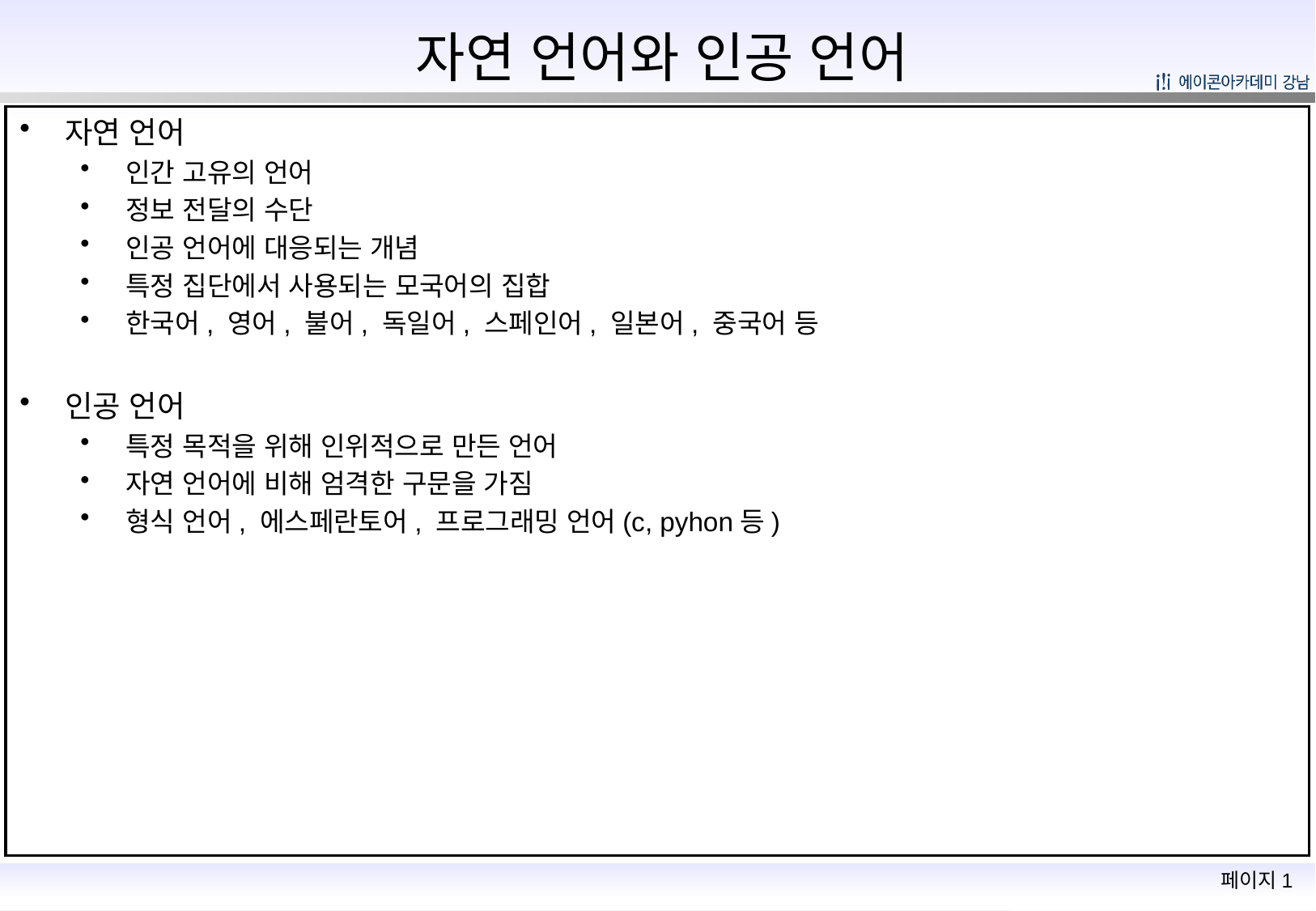

# 자연 언어와 인공 언어
자연 언어
인간 고유의 언어
정보 전달의 수단
인공 언어에 대응되는 개념
특정 집단에서 사용되는 모국어의 집합
한국어, 영어, 불어, 독일어, 스페인어, 일본어, 중국어 등

인공 언어
특정 목적을 위해 인위적으로 만든 언어
자연 언어에 비해 엄격한 구문을 가짐
형식 언어, 에스페란토어, 프로그래밍 언어(c, pyhon등)